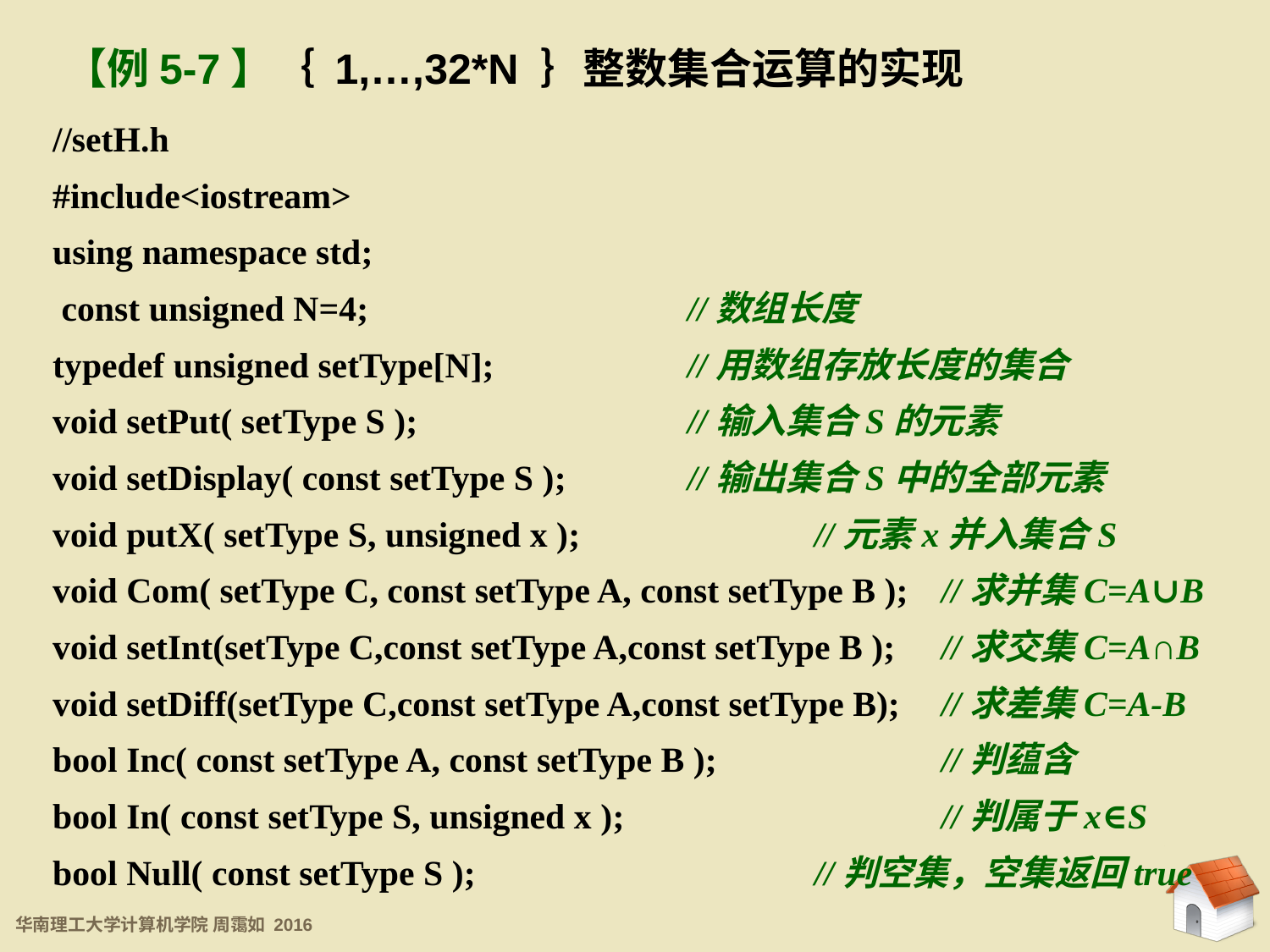

【例5-7】｛ 1,…,32*N ｝整数集合运算的实现
//setH.h
#include<iostream>
using namespace std;
 const unsigned N=4;			//数组长度
typedef unsigned setType[N];		//用数组存放长度的集合
void setPut( setType S ); 			//输入集合S的元素
void setDisplay( const setType S ); 	//输出集合S中的全部元素
void putX( setType S, unsigned x ); 		//元素x并入集合S
void Com( setType C, const setType A, const setType B ); 	//求并集C=A∪B
void setInt(setType C,const setType A,const setType B ); 	//求交集C=A∩B
void setDiff(setType C,const setType A,const setType B); 	//求差集C=A-B
bool Inc( const setType A, const setType B ); 		//判蕴含
bool In( const setType S, unsigned x ); 			//判属于x∈S
bool Null( const setType S ); 			//判空集，空集返回true